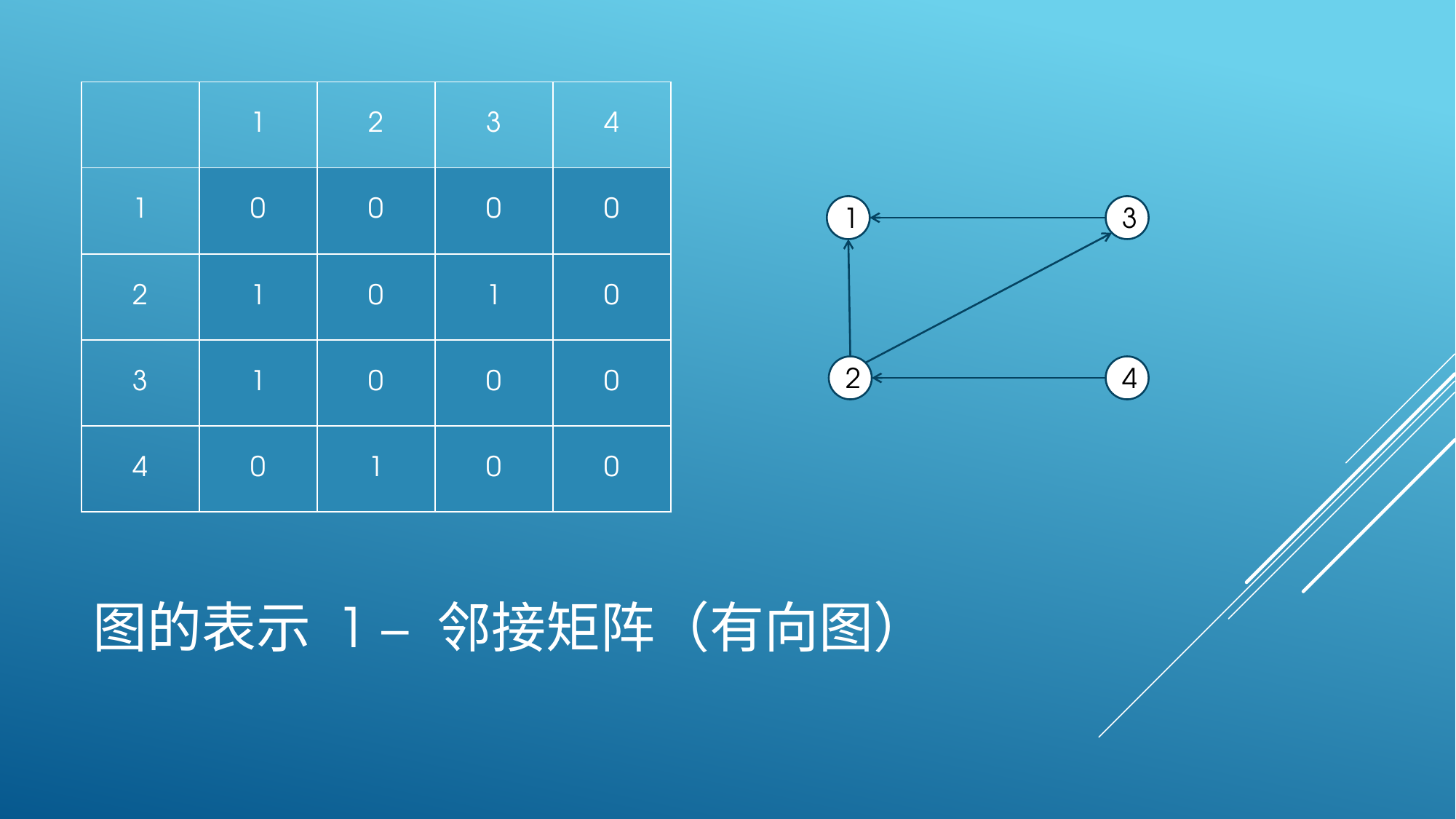

|  | 1 | 2 | 3 | 4 |
| --- | --- | --- | --- | --- |
| 1 | 0 | 0 | 0 | 0 |
| 2 | 1 | 0 | 1 | 0 |
| 3 | 1 | 0 | 0 | 0 |
| 4 | 0 | 1 | 0 | 0 |
1
3
2
4
# 图的表示 1 – 邻接矩阵（有向图）